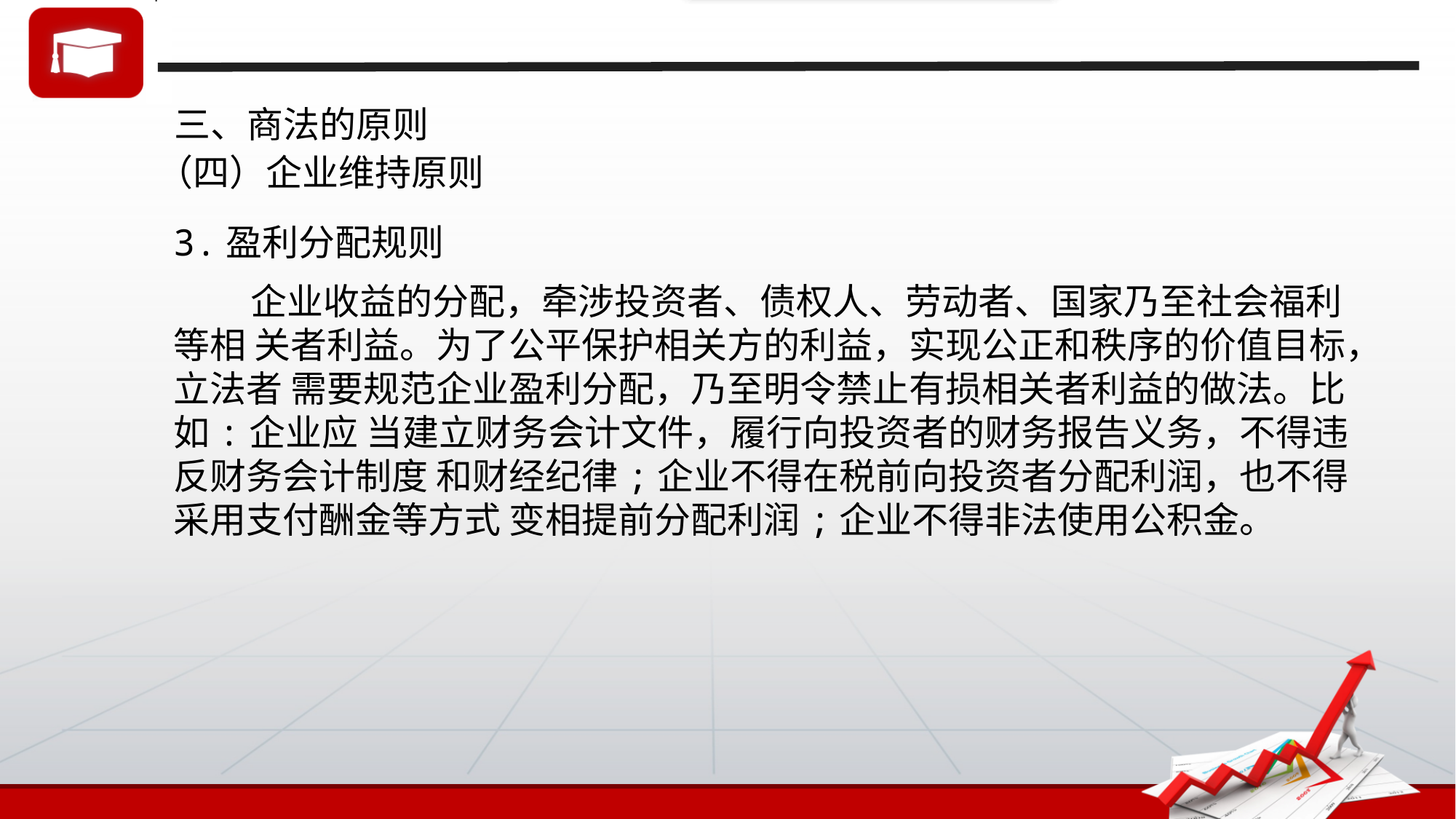

三、商法的原则
（四）企业维持原则
3.盈利分配规则
企业收益的分配，牵涉投资者、债权人、劳动者、国家乃至社会福利等相 关者利益。为了公平保护相关方的利益，实现公正和秩序的价值目标，立法者 需要规范企业盈利分配，乃至明令禁止有损相关者利益的做法。比如:企业应 当建立财务会计文件，履行向投资者的财务报告义务，不得违反财务会计制度 和财经纪律;企业不得在税前向投资者分配利润，也不得采用支付酬金等方式 变相提前分配利润;企业不得非法使用公积金。